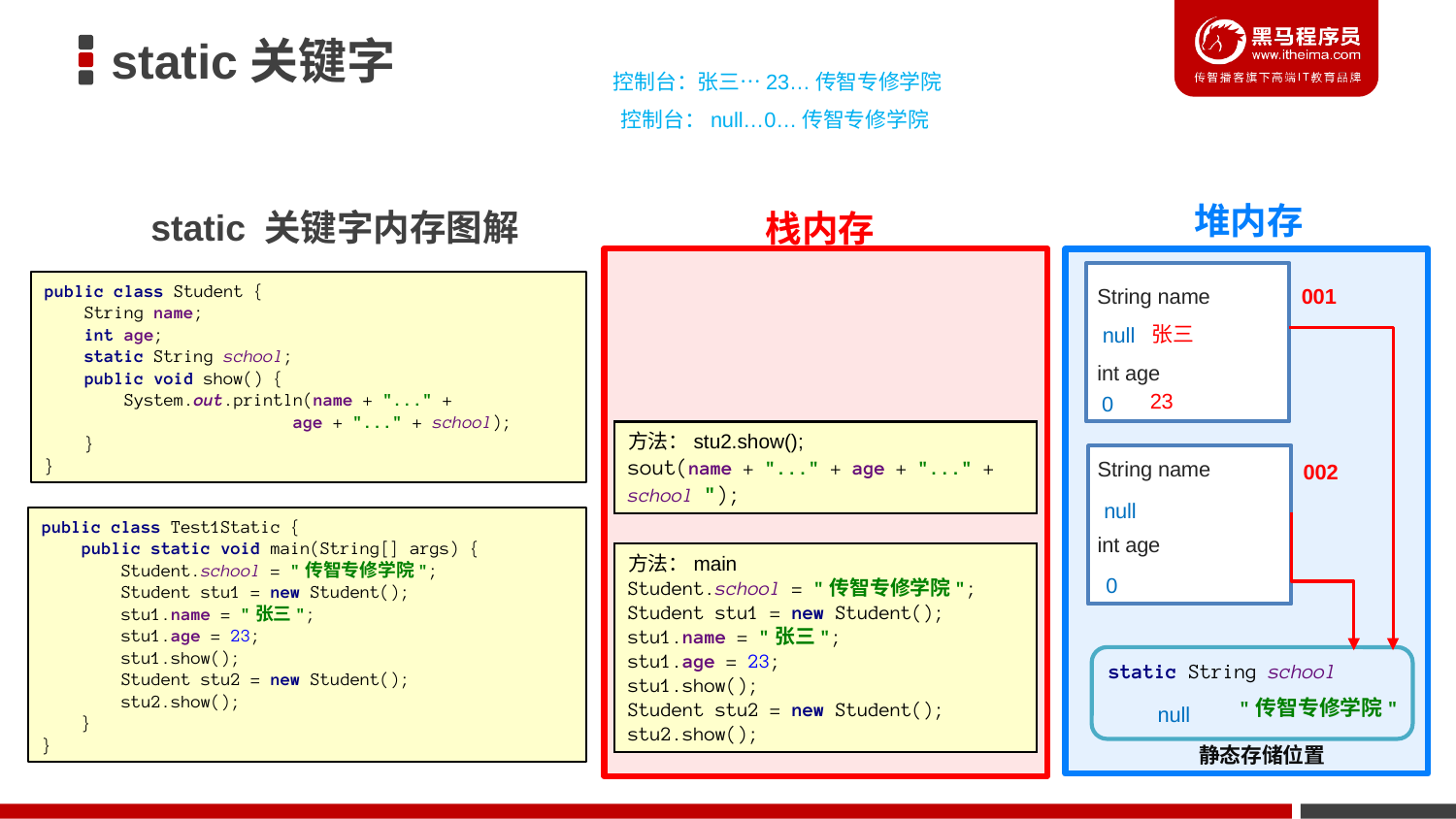

static关键字
控制台：张三…23…传智专修学院
控制台：null…0…传智专修学院

static 关键字内存图解
栈内存
堆内存

String name

int age

001
public class Student {
    String name;
    int age;
    static String school;
    public void show() {
        System.out.println(name + "..." +
                         age + "..." + school);
    }
}
张三
null
23
0
方法：stu1.show();
sout(name + "..." + age + "..." + school ");
方法：stu2.show();
sout(name + "..." + age + "..." + school ");
String name

int age
002

null
public class Test1Static {
    public static void main(String[] args) {
        Student.school = "传智专修学院";
        Student stu1 = new Student();
        stu1.name = "张三";
        stu1.age = 23;
        stu1.show();
        Student stu2 = new Student();
        stu2.show();
    }
}
方法：main
Student.school = "传智专修学院";
Student stu1 = new Student();
stu1.name = "张三";
stu1.age = 23;
stu1.show();
Student stu2 = new Student();
stu2.show();
0

static String school
null
"传智专修学院"
静态存储位置